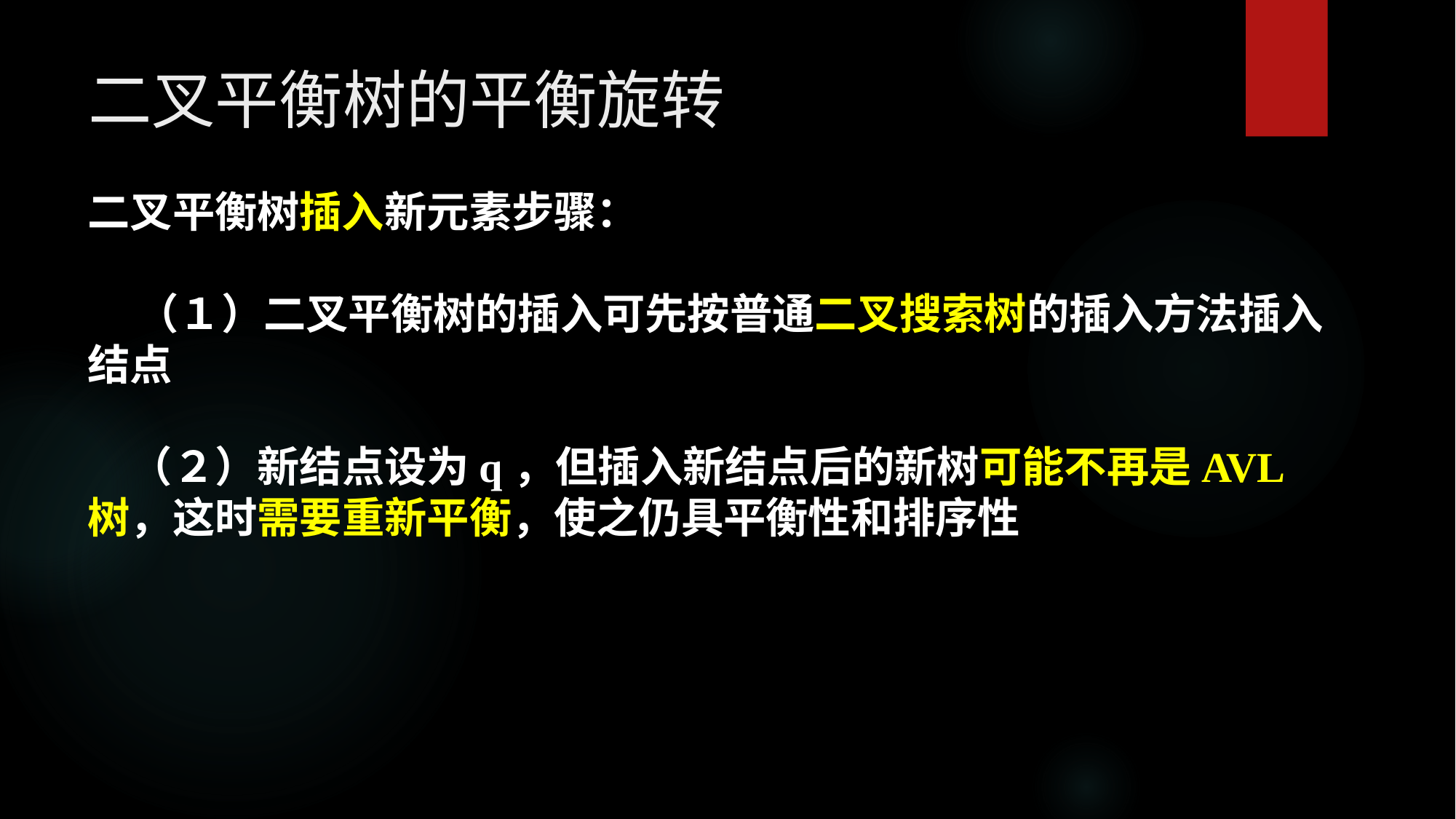

# 二叉平衡树的平衡旋转
二叉平衡树插入新元素步骤：

    （１）二叉平衡树的插入可先按普通二叉搜索树的插入方法插入结点

　（２）新结点设为q，但插入新结点后的新树可能不再是AVL树，这时需要重新平衡，使之仍具平衡性和排序性